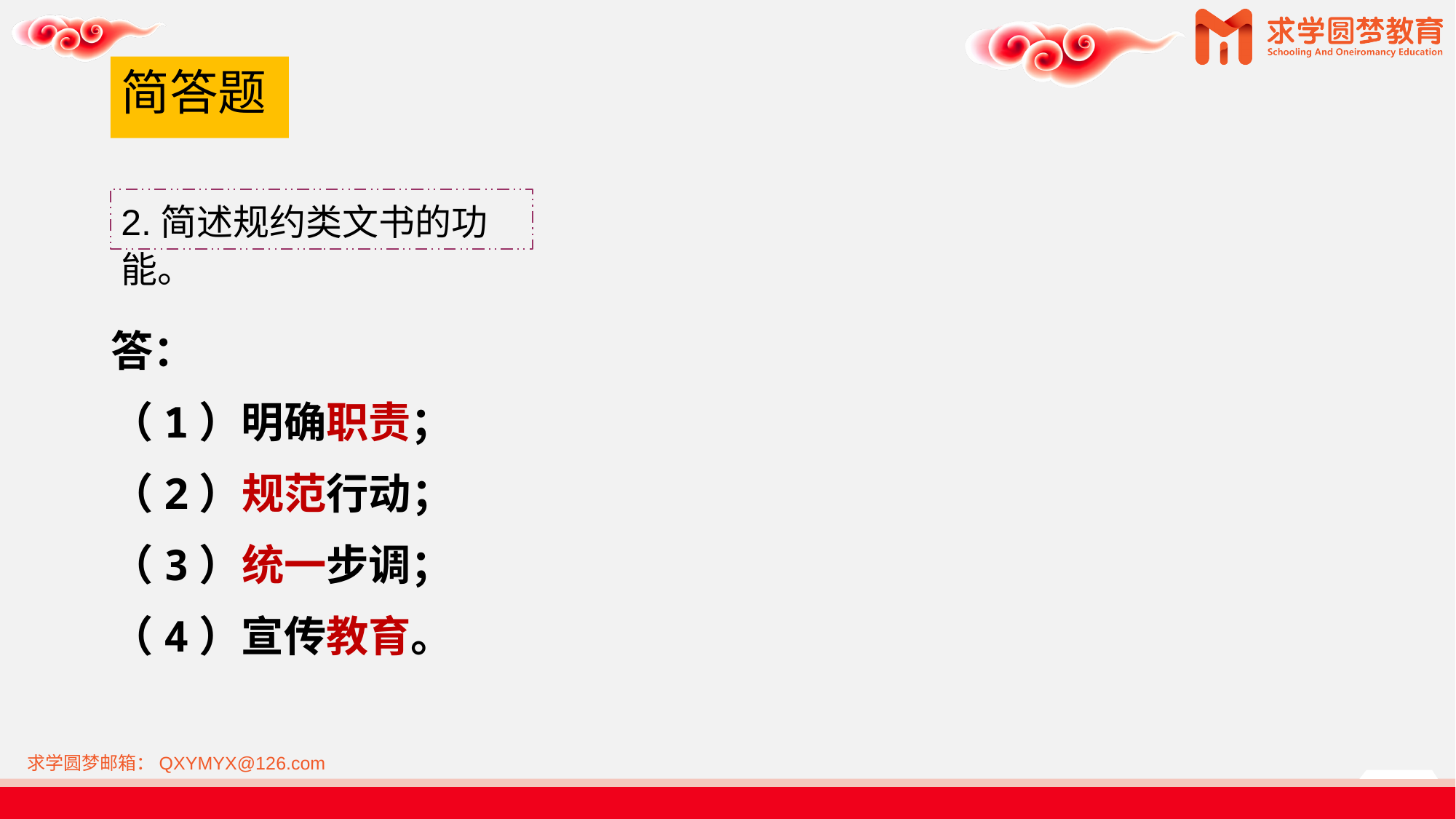

# 简答题
2.简述规约类文书的功能。
答：
（1）明确职责；
（2）规范行动；
（3）统一步调；
（4）宣传教育。